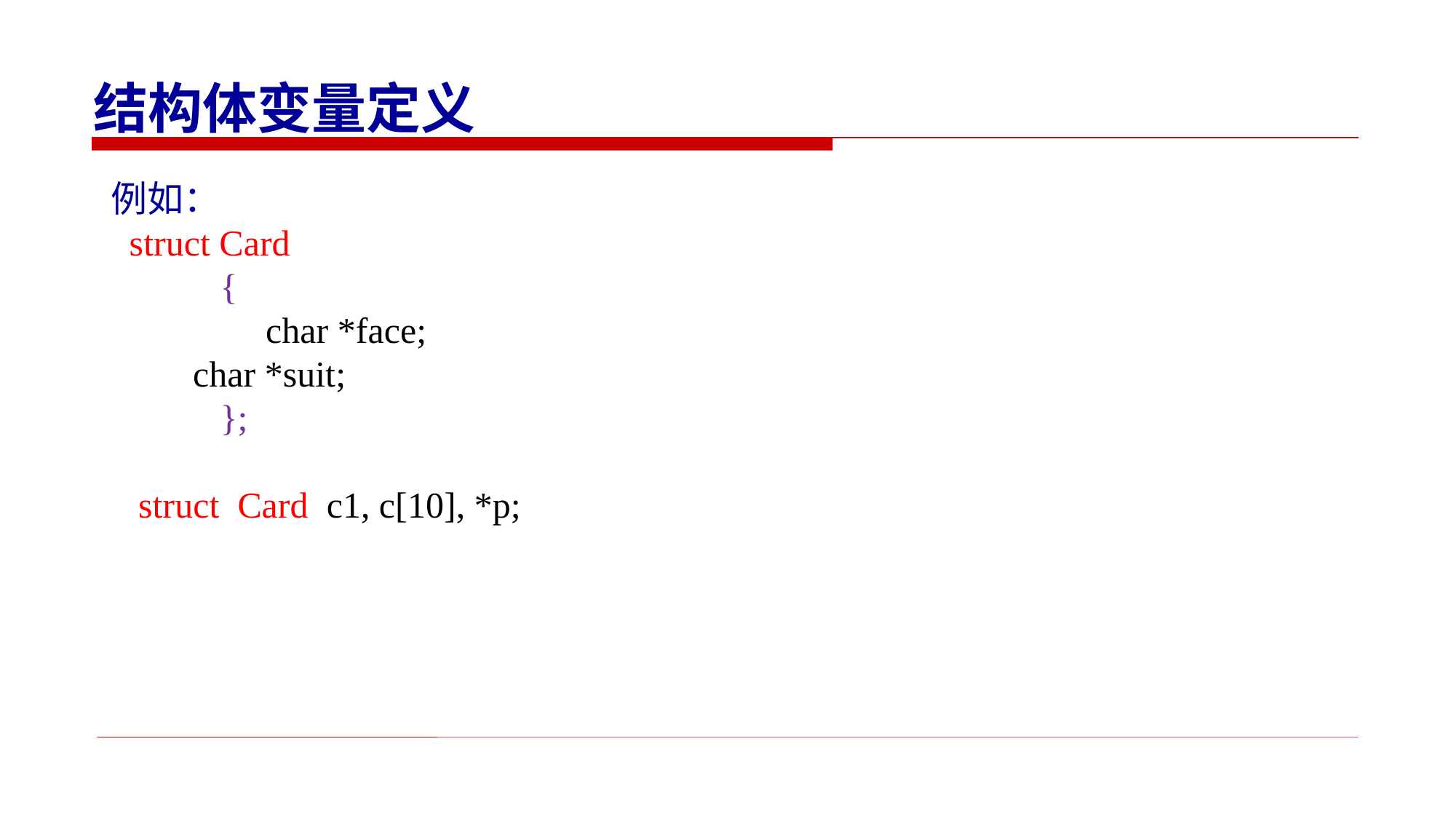

# 结构体变量定义
例如：
  struct Card
	{
	     char *face;
         char *suit;
	};

   struct  Card  c1, c[10], *p;